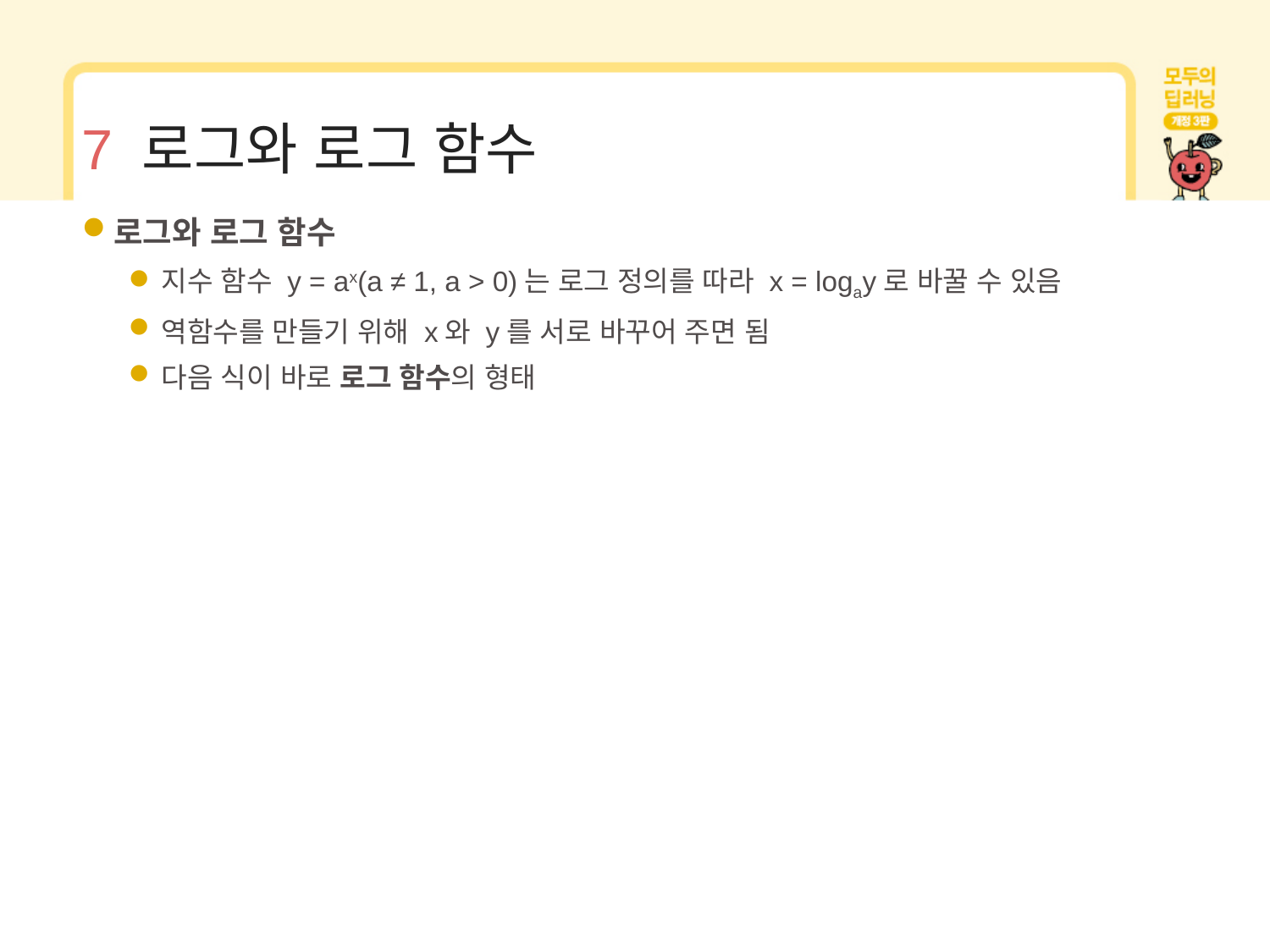

# 7 로그와 로그 함수
로그와 로그 함수
지수 함수 y = ax(a ≠ 1, a > 0)는 로그 정의를 따라 x = logay로 바꿀 수 있음
역함수를 만들기 위해 x와 y를 서로 바꾸어 주면 됨
다음 식이 바로 로그 함수의 형태